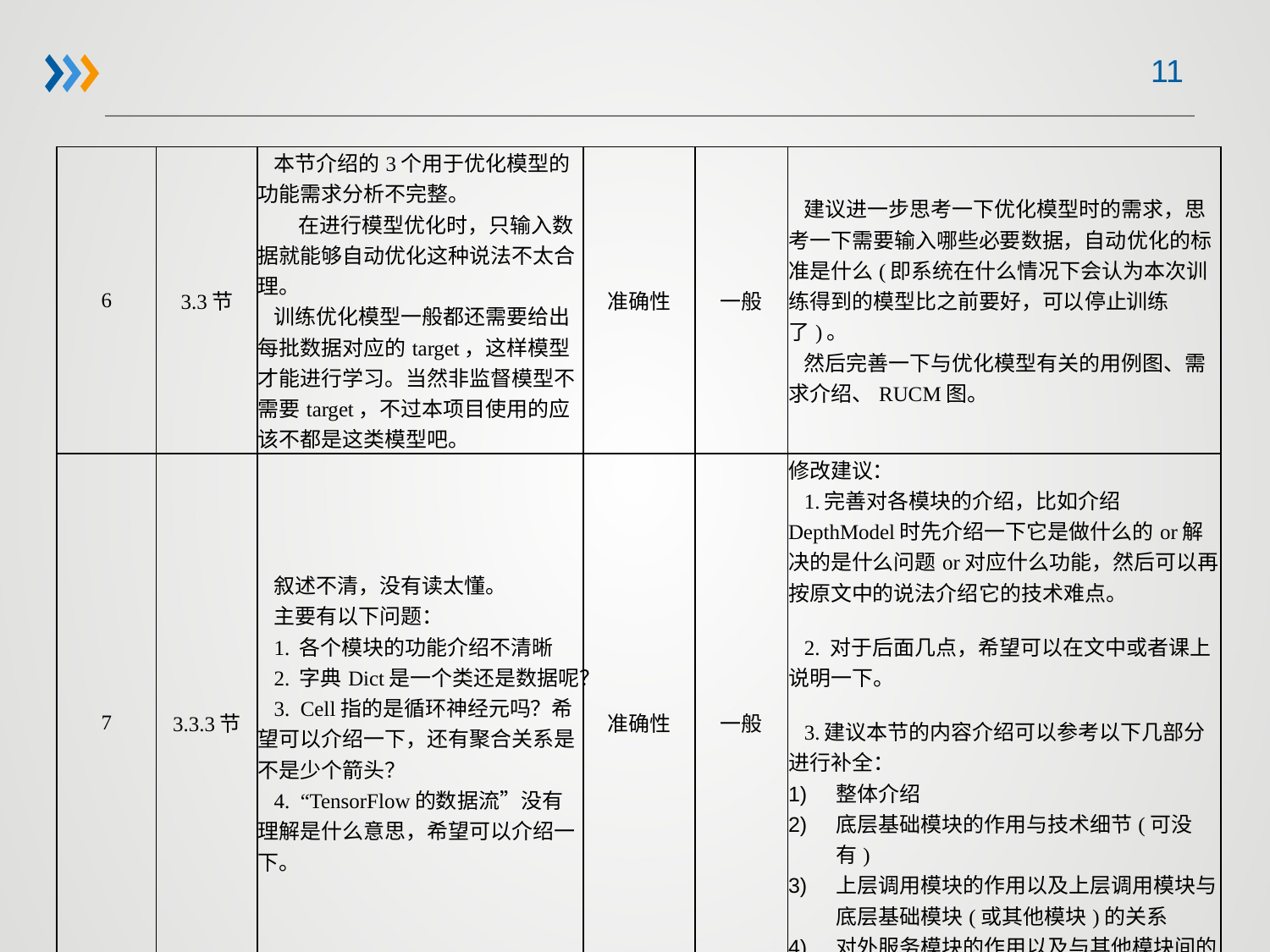

| 6 | 3.3节 | 本节介绍的3个用于优化模型的功能需求分析不完整。 在进行模型优化时，只输入数据就能够自动优化这种说法不太合理。 训练优化模型一般都还需要给出每批数据对应的target，这样模型才能进行学习。当然非监督模型不需要target，不过本项目使用的应该不都是这类模型吧。 | 准确性 | 一般 | 建议进一步思考一下优化模型时的需求，思考一下需要输入哪些必要数据，自动优化的标准是什么(即系统在什么情况下会认为本次训练得到的模型比之前要好，可以停止训练了)。 然后完善一下与优化模型有关的用例图、需求介绍、RUCM图。 |
| --- | --- | --- | --- | --- | --- |
| 7 | 3.3.3节 | 叙述不清，没有读太懂。 主要有以下问题： 1. 各个模块的功能介绍不清晰 2. 字典Dict是一个类还是数据呢？ 3. Cell指的是循环神经元吗？希望可以介绍一下，还有聚合关系是不是少个箭头？ 4. “TensorFlow的数据流”没有理解是什么意思，希望可以介绍一下。 | 准确性 | 一般 | 修改建议： 1.完善对各模块的介绍，比如介绍DepthModel时先介绍一下它是做什么的or解决的是什么问题or对应什么功能，然后可以再按原文中的说法介绍它的技术难点。   2. 对于后面几点，希望可以在文中或者课上说明一下。   3.建议本节的内容介绍可以参考以下几部分进行补全： 整体介绍 底层基础模块的作用与技术细节(可没有) 上层调用模块的作用以及上层调用模块与底层基础模块(或其他模块)的关系 对外服务模块的作用以及与其他模块间的关系 |
| 8 | 3.5节 | 这一节为什么只介绍了整个流程中间两步的输入输出。 | 完整性 | 一般 | 不太明白本节用意，只是建议既然要介绍各阶段输入输出，那么最好完整的进行介绍。 |
| 9 | 4.2节 | 缩进和序号样式 | 规范性 | 轻微 | 建议修改 |